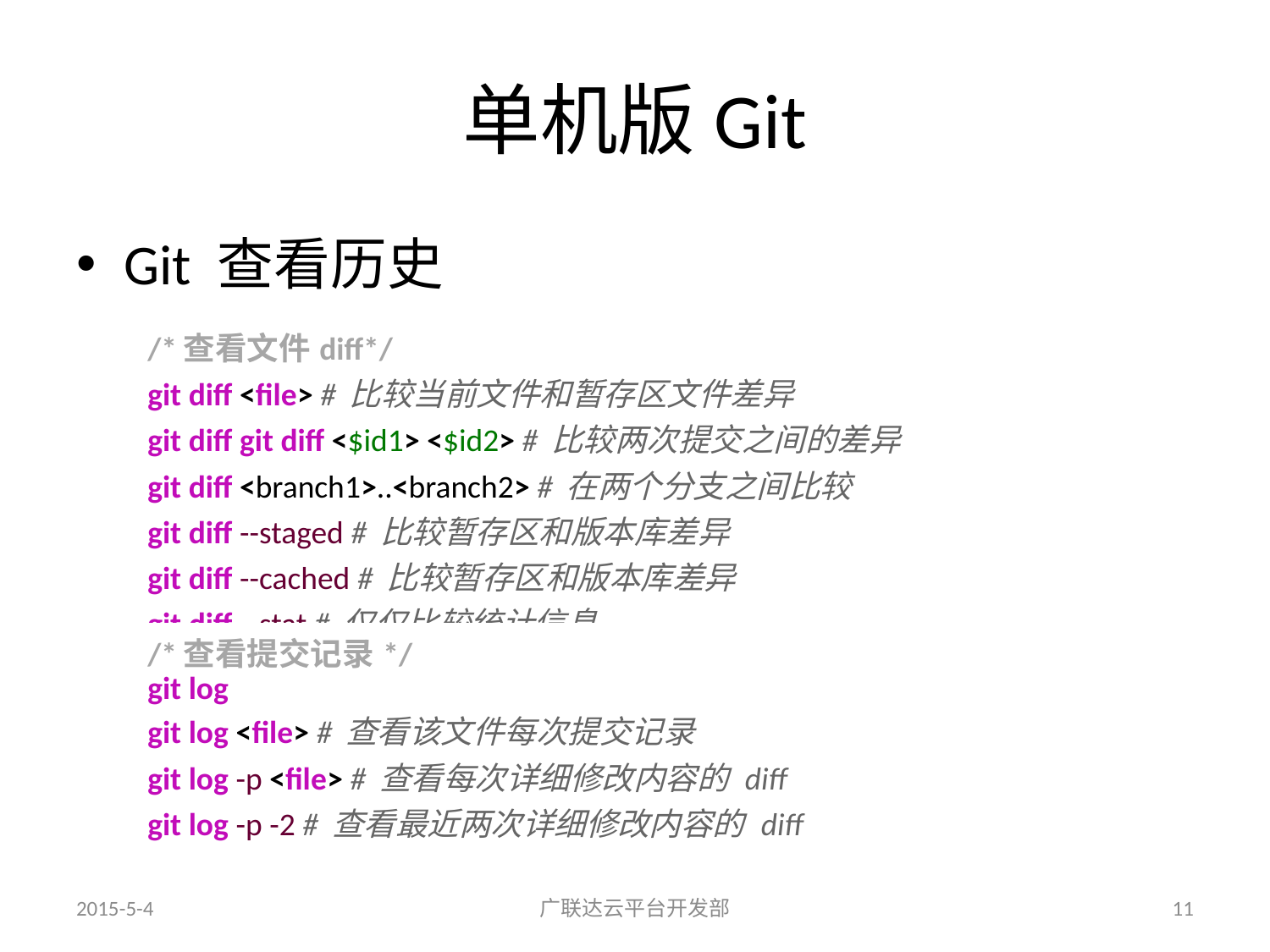

# 单机版Git
Git 查看历史

| /\*查看文件diff\*/ git diff <file> # 比较当前文件和暂存区文件差异 git diff git diff <$id1> <$id2> # 比较两次提交之间的差异 git diff <branch1>..<branch2> # 在两个分支之间比较 git diff --staged # 比较暂存区和版本库差异 git diff --cached # 比较暂存区和版本库差异 git diff --stat # 仅仅比较统计信息 |
| --- |
| /\*查看提交记录\*/ git log git log <file> # 查看该文件每次提交记录 git log -p <file> # 查看每次详细修改内容的 diff git log -p -2 # 查看最近两次详细修改内容的 diff |
| --- |
2015-5-4
广联达云平台开发部
11